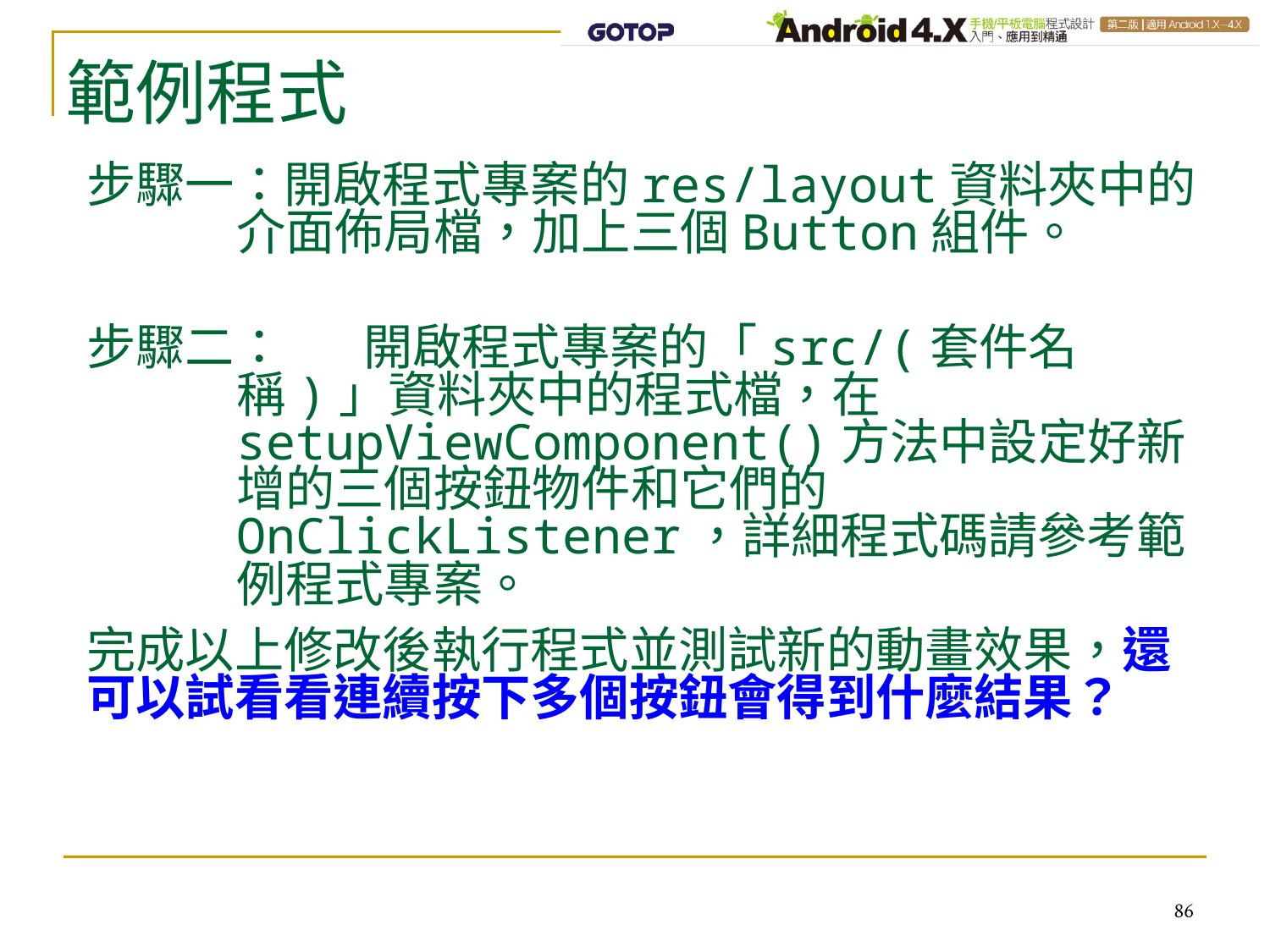

範例程式
步驟一：開啟程式專案的res/layout資料夾中的介面佈局檔，加上三個Button組件。

步驟二：	開啟程式專案的「src/(套件名稱)」資料夾中的程式檔，在setupViewComponent()方法中設定好新增的三個按鈕物件和它們的OnClickListener，詳細程式碼請參考範例程式專案。

完成以上修改後執行程式並測試新的動畫效果，還可以試看看連續按下多個按鈕會得到什麼結果？
86